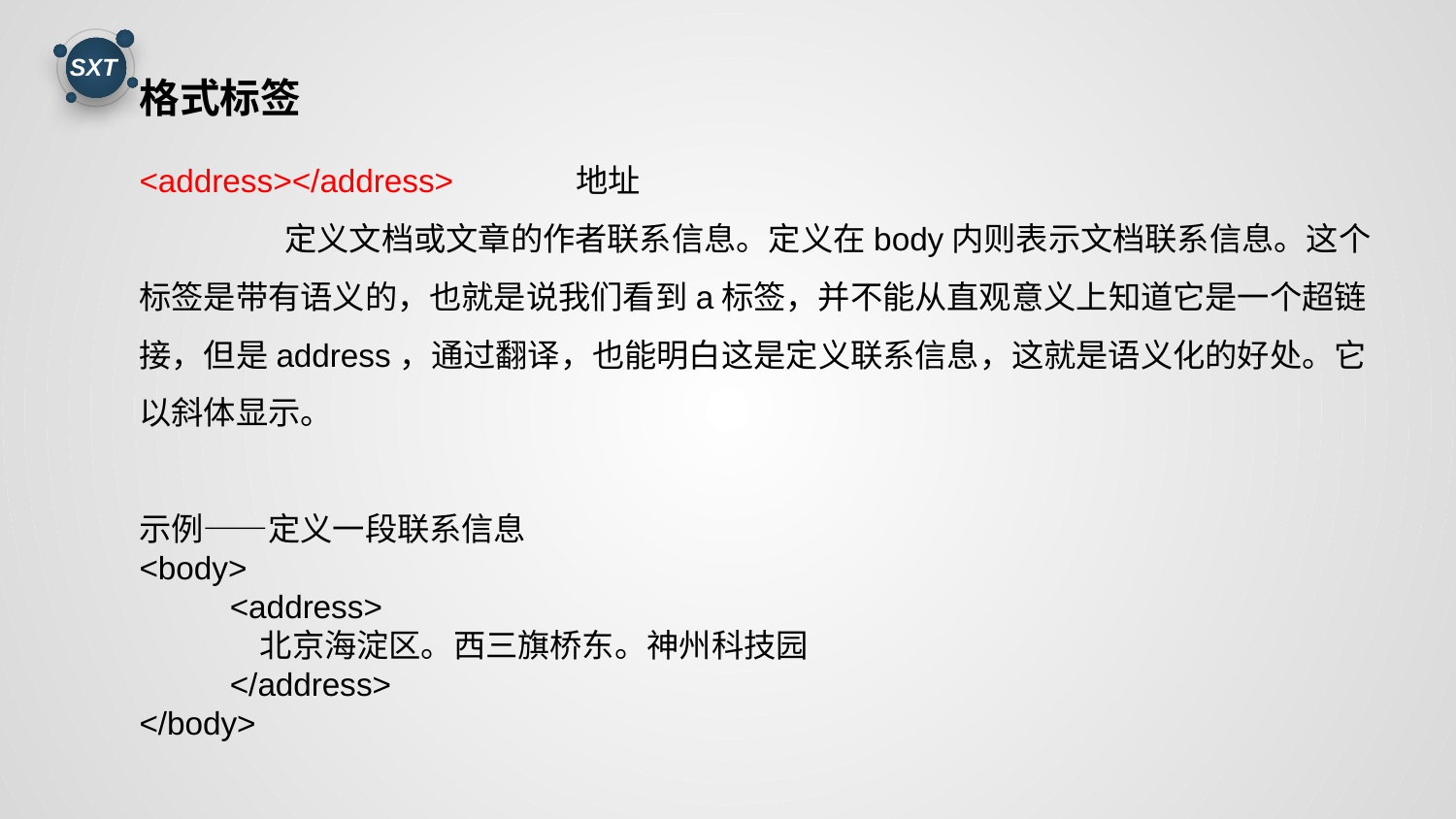

格式标签

<address></address>	地址
	定义文档或文章的作者联系信息。定义在body内则表示文档联系信息。这个标签是带有语义的，也就是说我们看到a标签，并不能从直观意义上知道它是一个超链接，但是address，通过翻译，也能明白这是定义联系信息，这就是语义化的好处。它以斜体显示。

示例——定义一段联系信息
<body>
    <address>
        北京海淀区。西三旗桥东。神州科技园
    </address>
</body>